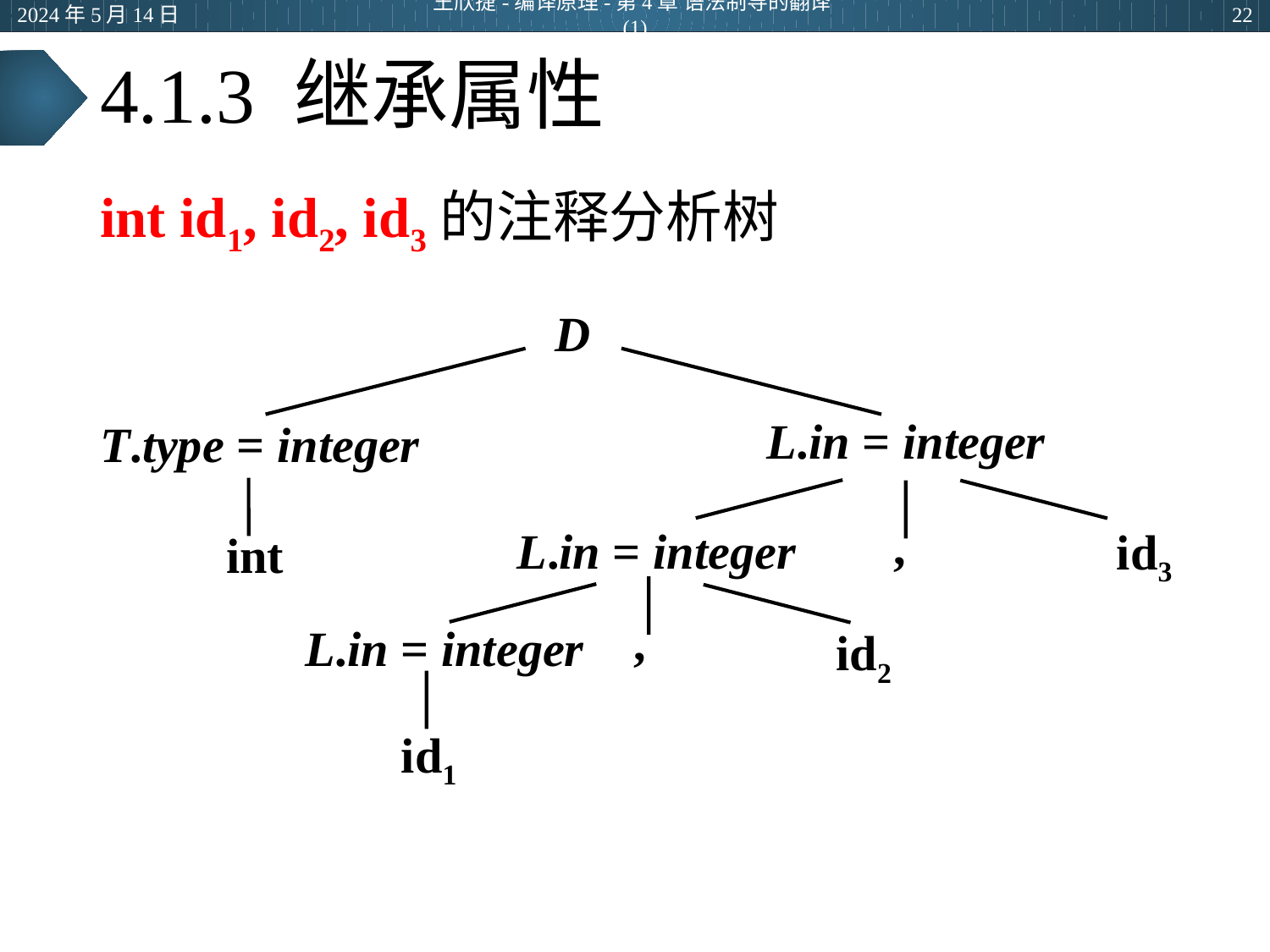

2024年5月14日
王欣捷-编译原理-第4章 语法制导的翻译(1)
22
# 4.1.3 继承属性
int id1, id2, id3的注释分析树

D

L.in = integer
T.type = integer

,
L.in = integer
id3
int

,
L.in = integer
id2

id1